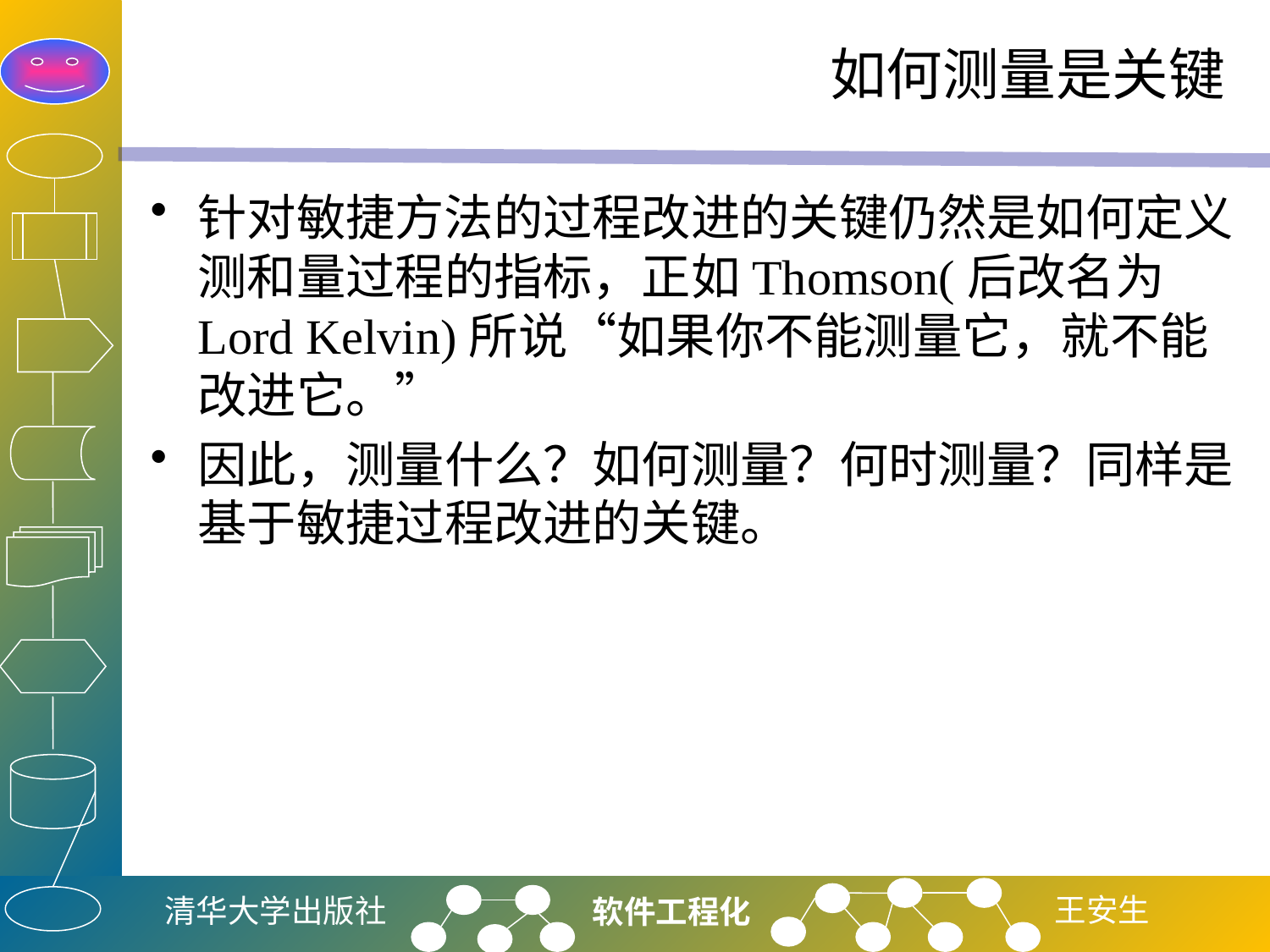

# 如何测量是关键
针对敏捷方法的过程改进的关键仍然是如何定义测和量过程的指标，正如Thomson(后改名为Lord Kelvin)所说“如果你不能测量它，就不能改进它。”
因此，测量什么？如何测量？何时测量？同样是基于敏捷过程改进的关键。